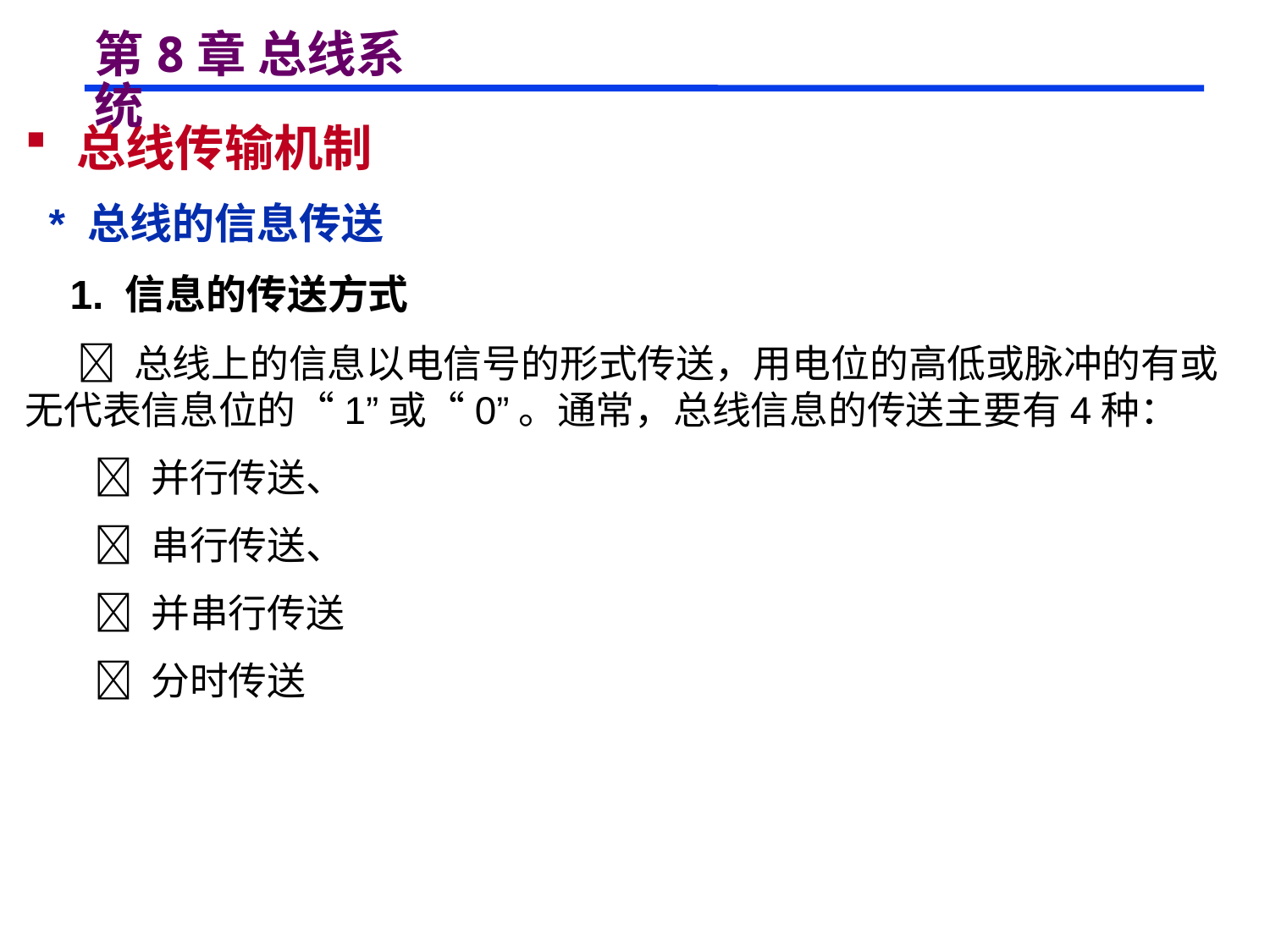

# 第8章 总线系统
 总线传输机制
  * 总线的信息传送
    1. 信息的传送方式
      • 总线上的信息以电信号的形式传送，用电位的高低或脉冲的有或无代表信息位的“1”或“0”。通常，总线信息的传送主要有4种：
        ♦ 并行传送、
        ♦ 串行传送、
        ♦ 并串行传送
        ♦ 分时传送